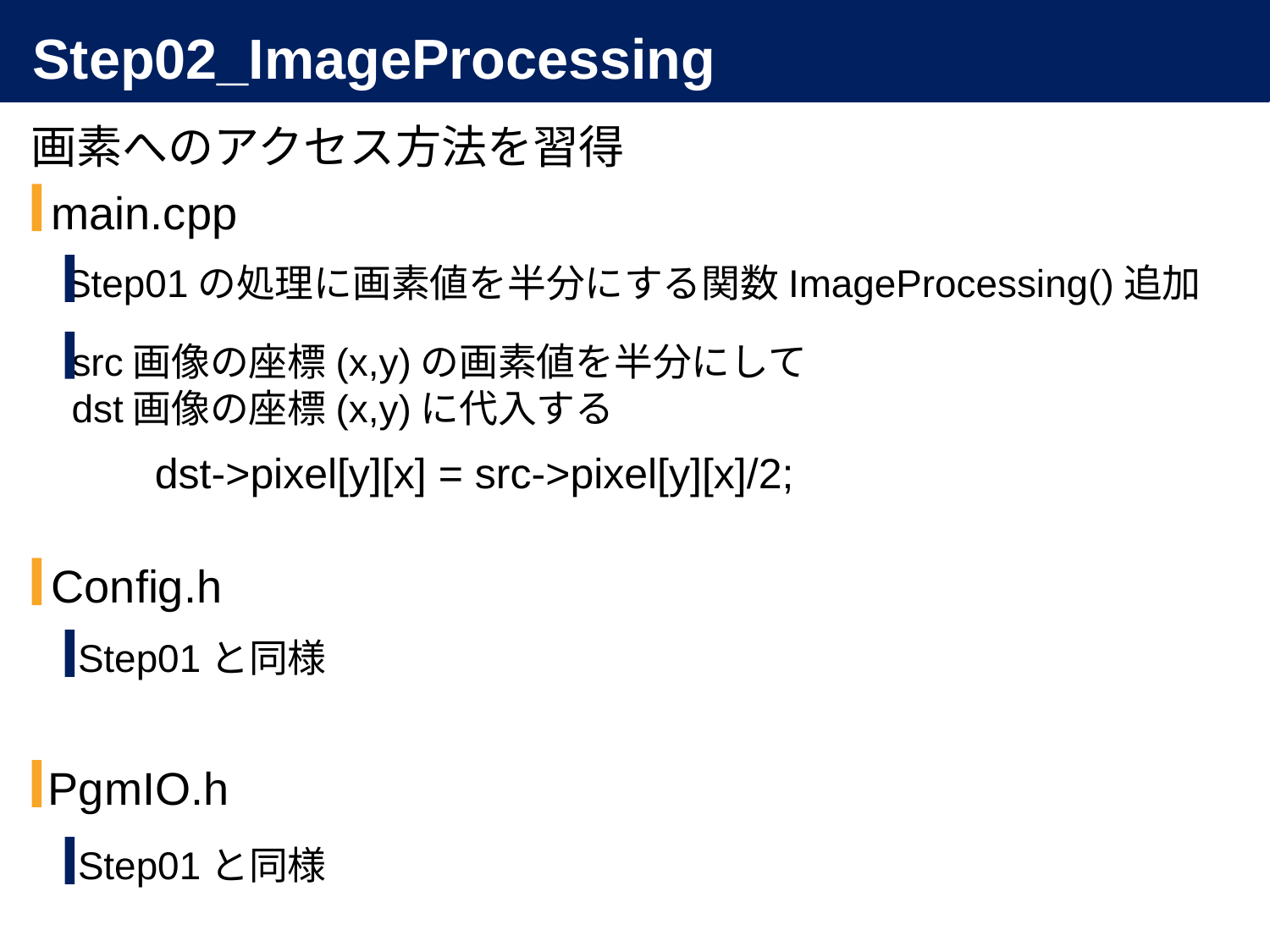

Step02_ImageProcessing
画素へのアクセス方法を習得
main.cpp

Step01の処理に画素値を半分にする関数ImageProcessing()追加

src画像の座標(x,y)の画素値を半分にして
dst画像の座標(x,y)に代入する

dst->pixel[y][x] = src->pixel[y][x]/2;
Config.h

Step01と同様

PgmIO.h

Step01と同様